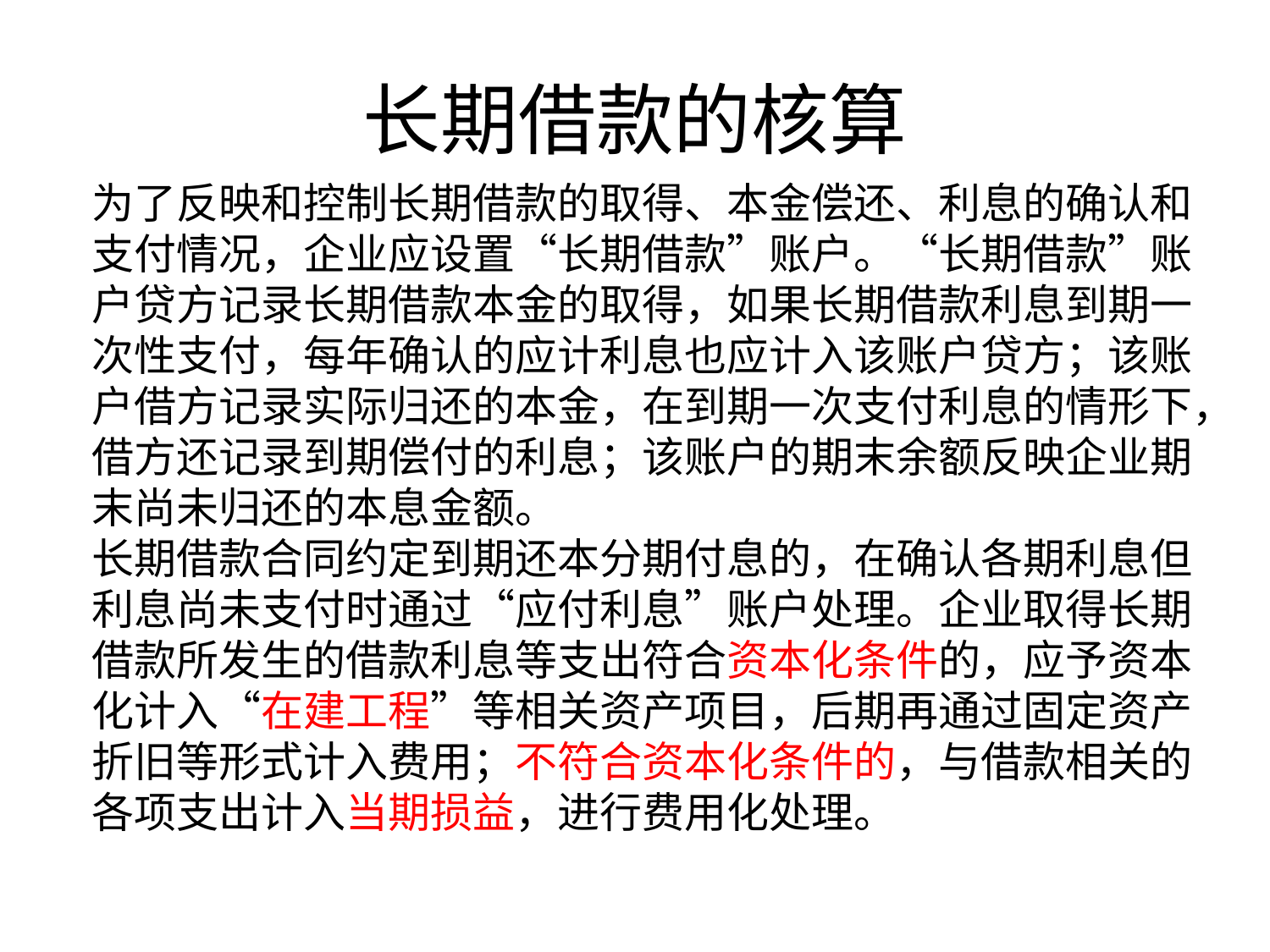

# 长期借款的核算
为了反映和控制长期借款的取得、本金偿还、利息的确认和支付情况，企业应设置“长期借款”账户。“长期借款”账户贷方记录长期借款本金的取得，如果长期借款利息到期一次性支付，每年确认的应计利息也应计入该账户贷方；该账户借方记录实际归还的本金，在到期一次支付利息的情形下，借方还记录到期偿付的利息；该账户的期末余额反映企业期末尚未归还的本息金额。
长期借款合同约定到期还本分期付息的，在确认各期利息但利息尚未支付时通过“应付利息”账户处理。企业取得长期借款所发生的借款利息等支出符合资本化条件的，应予资本化计入“在建工程”等相关资产项目，后期再通过固定资产折旧等形式计入费用；不符合资本化条件的，与借款相关的各项支出计入当期损益，进行费用化处理。